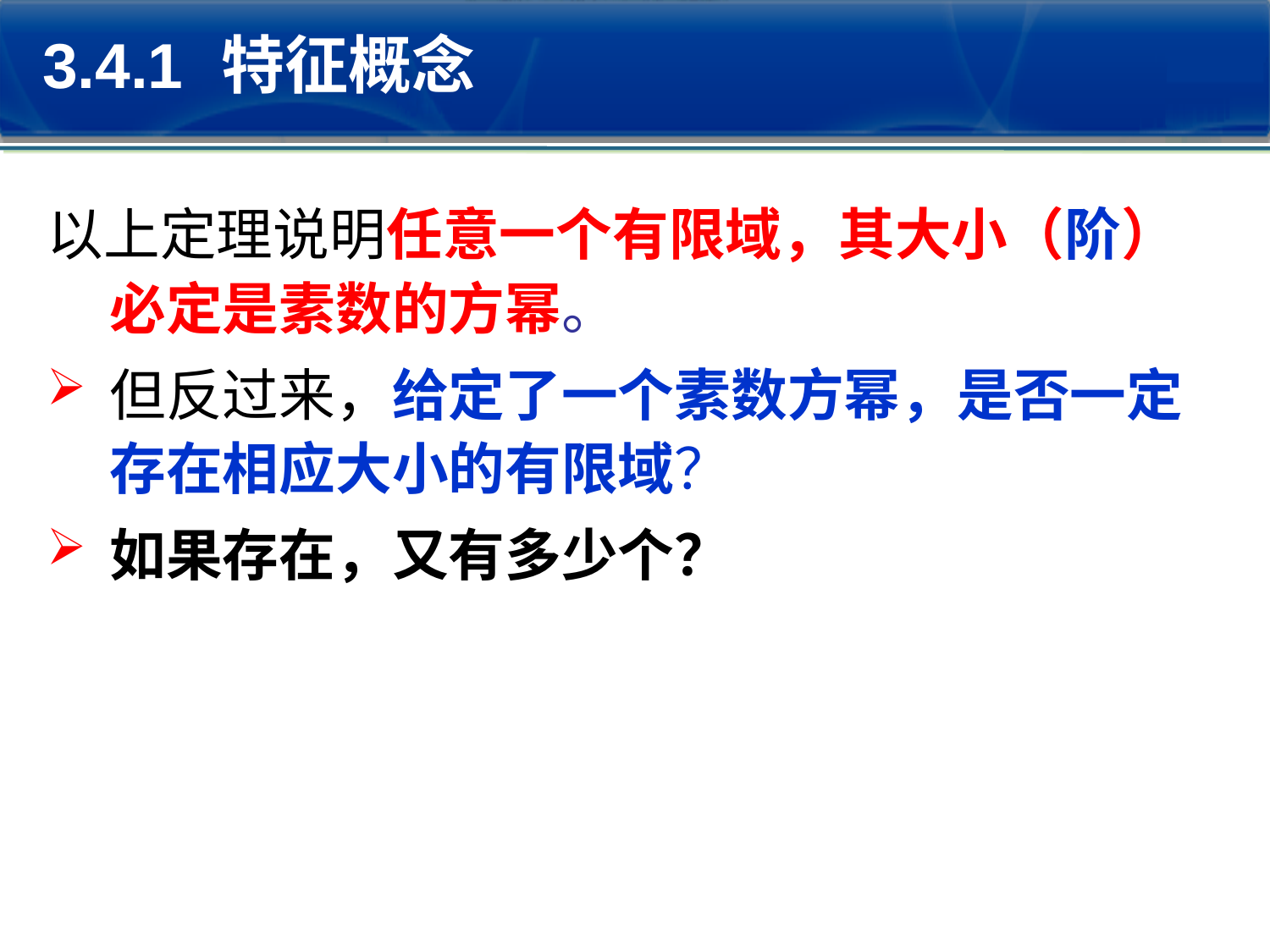

3.4.1 特征概念
以上定理说明任意一个有限域，其大小（阶）必定是素数的方幂。
但反过来，给定了一个素数方幂，是否一定存在相应大小的有限域？
如果存在，又有多少个？